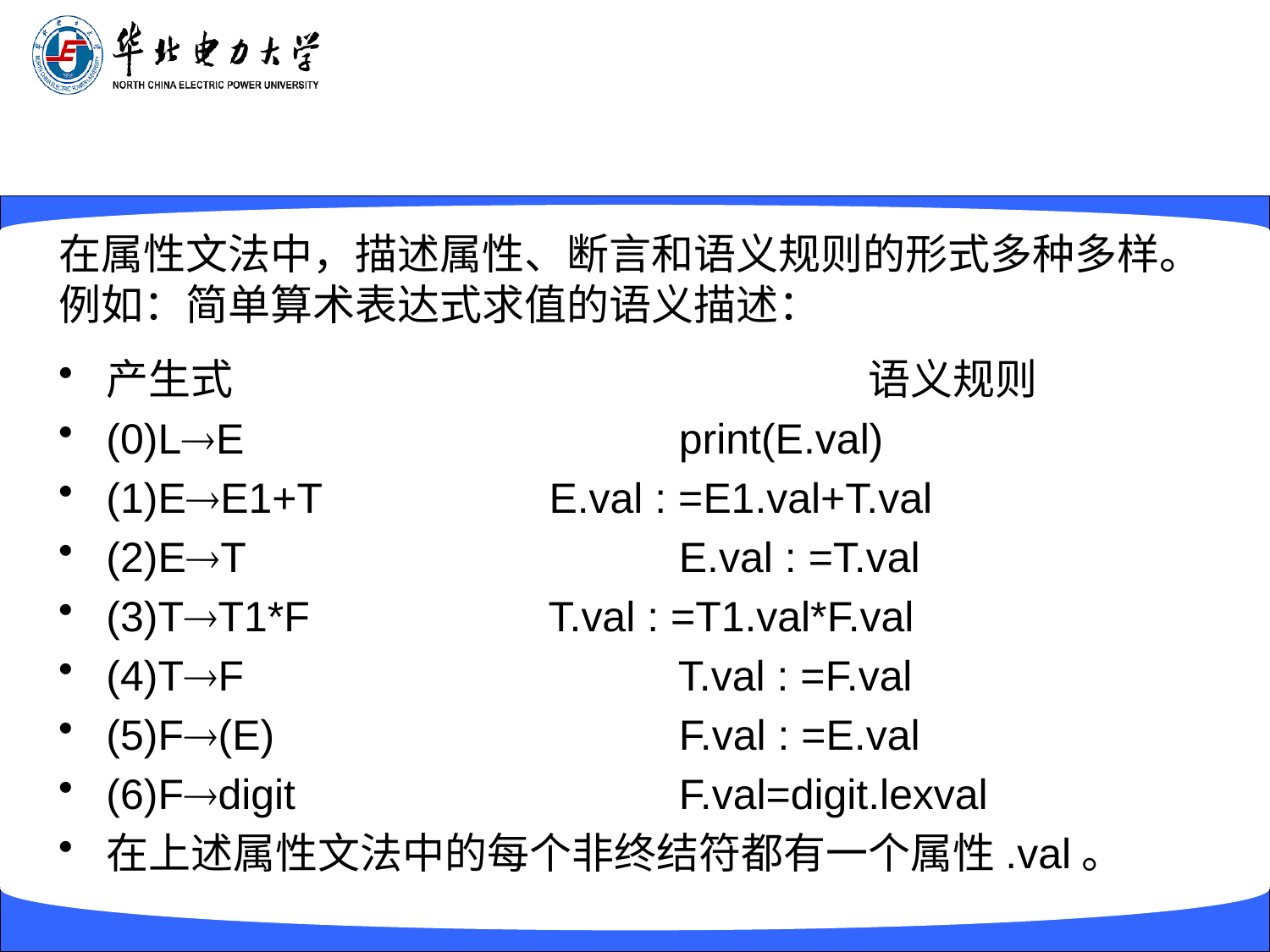

# 在属性文法中，描述属性、断言和语义规则的形式多种多样。 例如：简单算术表达式求值的语义描述：
产生式					语义规则
(0)L→E	                           print(E.val)
(1)E→E1+T	                E.val : =E1.val+T.val
(2)E→T	                           E.val : =T.val
(3)T→T1*F	                T.val : =T1.val*F.val
(4)T→F	                           T.val : =F.val
(5)F→(E)	                           F.val : =E.val
(6)F→digit	                           F.val=digit.lexval
在上述属性文法中的每个非终结符都有一个属性.val。